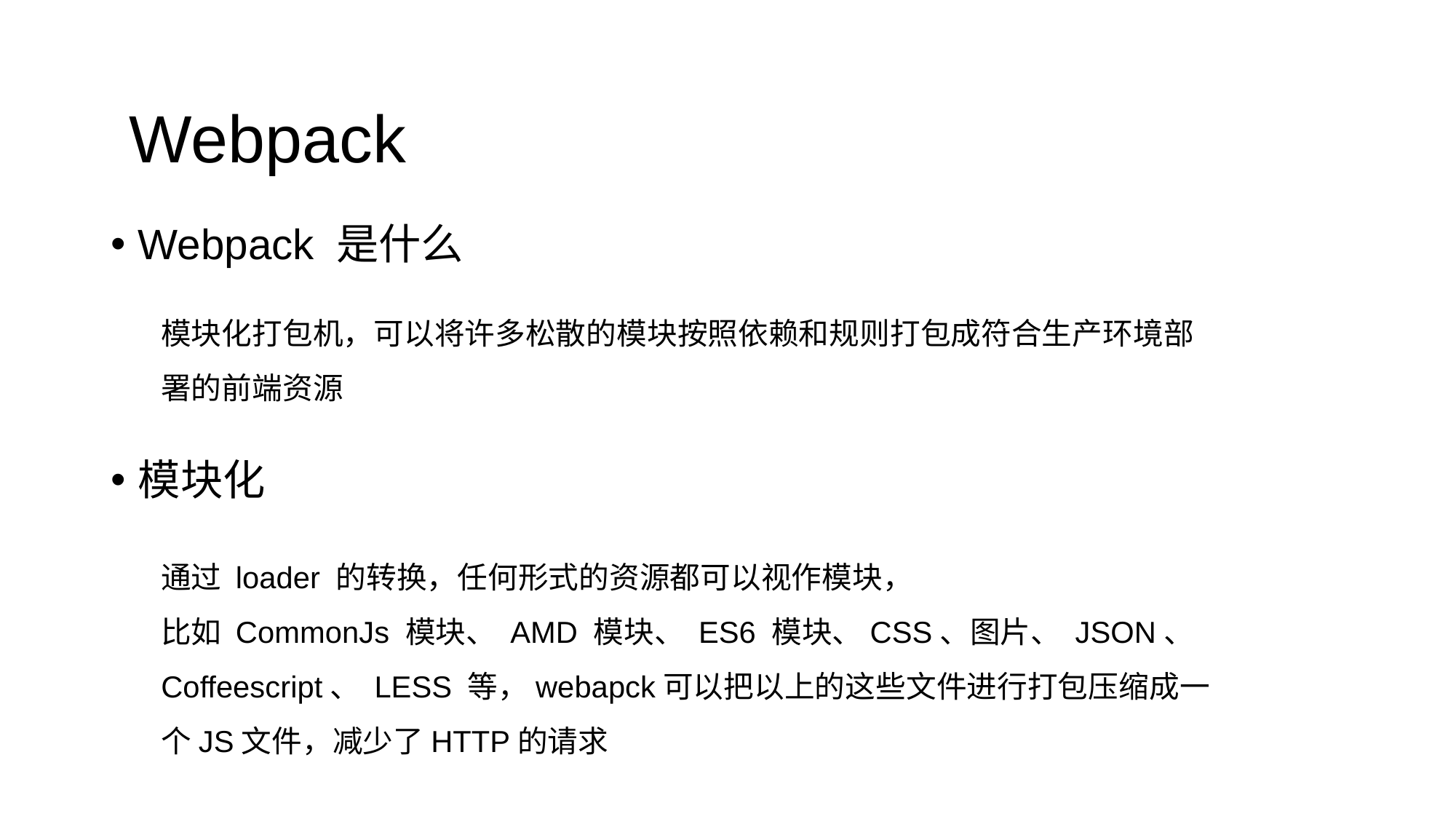

Webpack
Webpack 是什么
模块化打包机，可以将许多松散的模块按照依赖和规则打包成符合生产环境部署的前端资源
模块化
通过 loader 的转换，任何形式的资源都可以视作模块，
比如 CommonJs 模块、 AMD 模块、 ES6 模块、CSS、图片、 JSON、Coffeescript、 LESS 等，webapck可以把以上的这些文件进行打包压缩成一个JS文件，减少了HTTP的请求